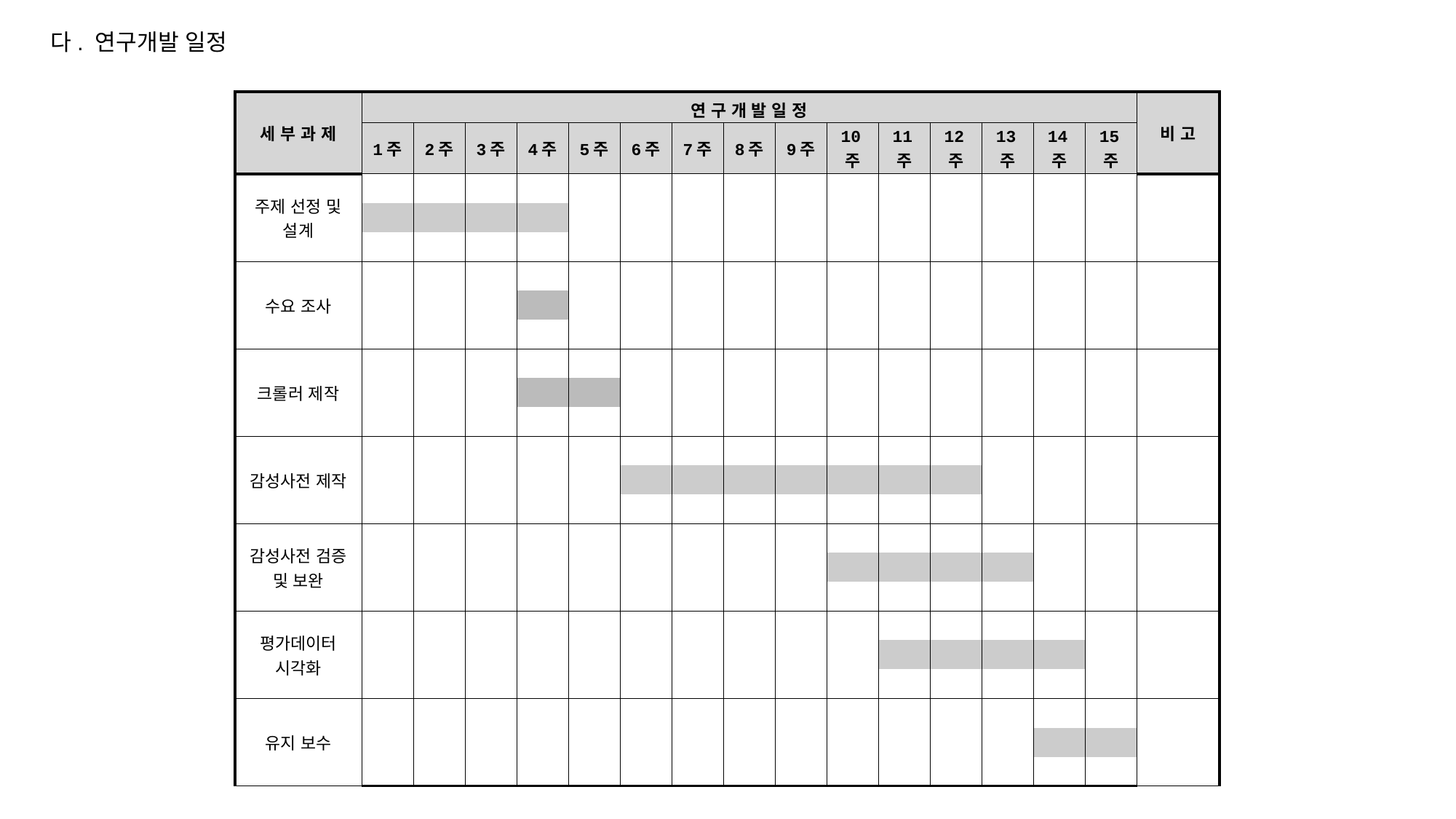

다. 연구개발 일정

| 세 부 과 제 | 연 구 개 발 일 정 |  |  |  |  |  |  |  |  |  |  |  |  |  |  | 비 고 |
| --- | --- | --- | --- | --- | --- | --- | --- | --- | --- | --- | --- | --- | --- | --- | --- | --- |
|  | 1주 | 2주 | 3주 | 4주 | 5주 | 6주 | 7주 | 8주 | 9주 | 10주 | 11주 | 12주 | 13주 | 14주 | 15주 |  |
| 주제 선정 및 설계 |  |  |  |  |  |  |  |  |  |  |  |  |  |  |  |  |
|  |  |  |  |  |  |  |  |  |  |  |  |  |  |  |  |  |
|  |  |  |  |  |  |  |  |  |  |  |  |  |  |  |  |  |
| 수요 조사 |  |  |  |  |  |  |  |  |  |  |  |  |  |  |  |  |
|  |  |  |  |  |  |  |  |  |  |  |  |  |  |  |  |  |
|  |  |  |  |  |  |  |  |  |  |  |  |  |  |  |  |  |
| 크롤러 제작 |  |  |  |  |  |  |  |  |  |  |  |  |  |  |  |  |
|  |  |  |  |  |  |  |  |  |  |  |  |  |  |  |  |  |
|  |  |  |  |  |  |  |  |  |  |  |  |  |  |  |  |  |
| 감성사전 제작 |  |  |  |  |  |  |  |  |  |  |  |  |  |  |  |  |
|  |  |  |  |  |  |  |  |  |  |  |  |  |  |  |  |  |
|  |  |  |  |  |  |  |  |  |  |  |  |  |  |  |  |  |
| 감성사전 검증 및 보완 |  |  |  |  |  |  |  |  |  |  |  |  |  |  |  |  |
|  |  |  |  |  |  |  |  |  |  |  |  |  |  |  |  |  |
|  |  |  |  |  |  |  |  |  |  |  |  |  |  |  |  |  |
| 평가데이터 시각화 |  |  |  |  |  |  |  |  |  |  |  |  |  |  |  |  |
|  |  |  |  |  |  |  |  |  |  |  |  |  |  |  |  |  |
|  |  |  |  |  |  |  |  |  |  |  |  |  |  |  |  |  |
| 유지 보수 |  |  |  |  |  |  |  |  |  |  |  |  |  |  |  |  |
|  |  |  |  |  |  |  |  |  |  |  |  |  |  |  |  |  |
|  |  |  |  |  |  |  |  |  |  |  |  |  |  |  |  |  |